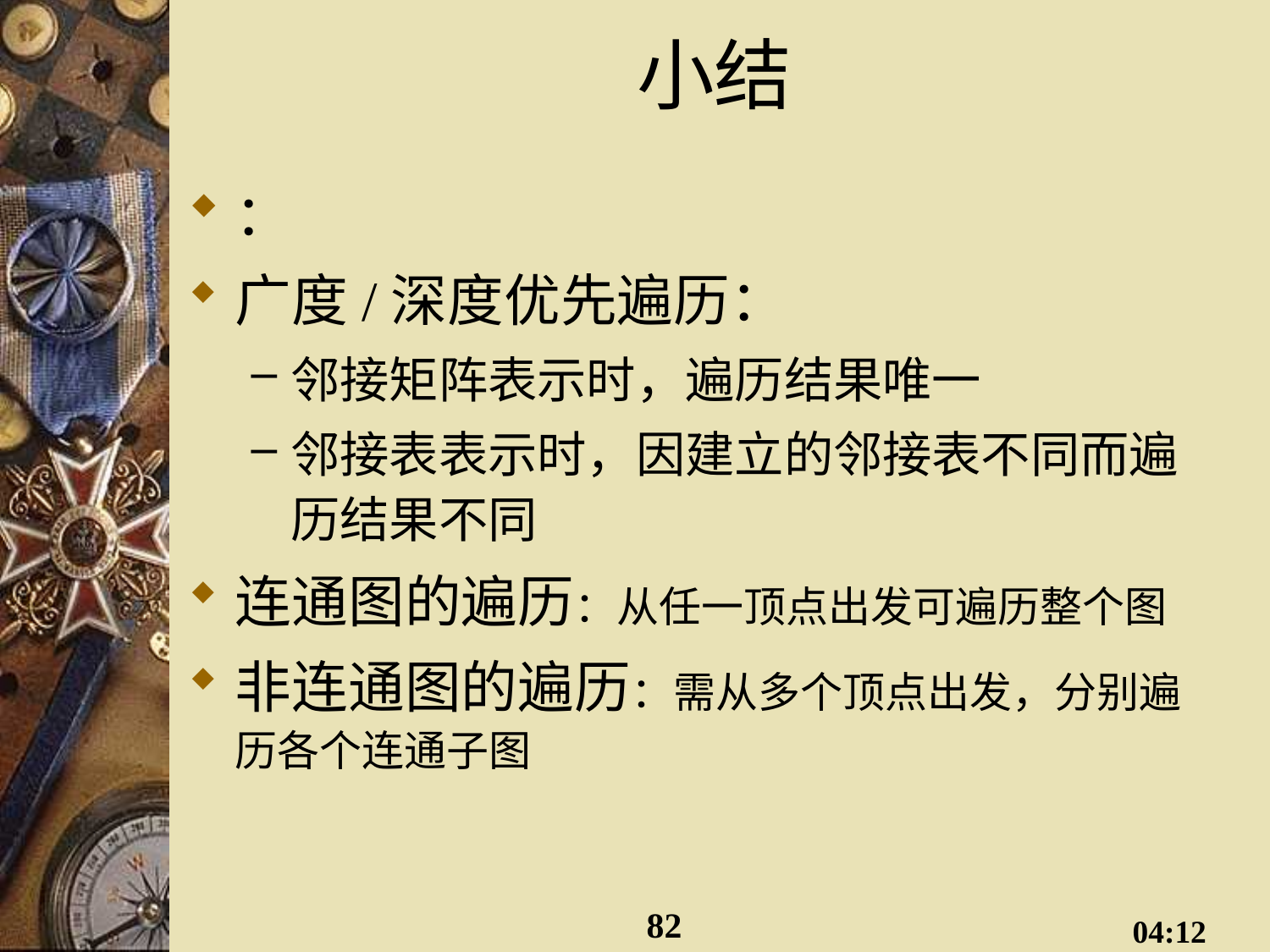

# 小结
：
广度/深度优先遍历：
邻接矩阵表示时，遍历结果唯一
邻接表表示时，因建立的邻接表不同而遍历结果不同
连通图的遍历：从任一顶点出发可遍历整个图
非连通图的遍历：需从多个顶点出发，分别遍历各个连通子图